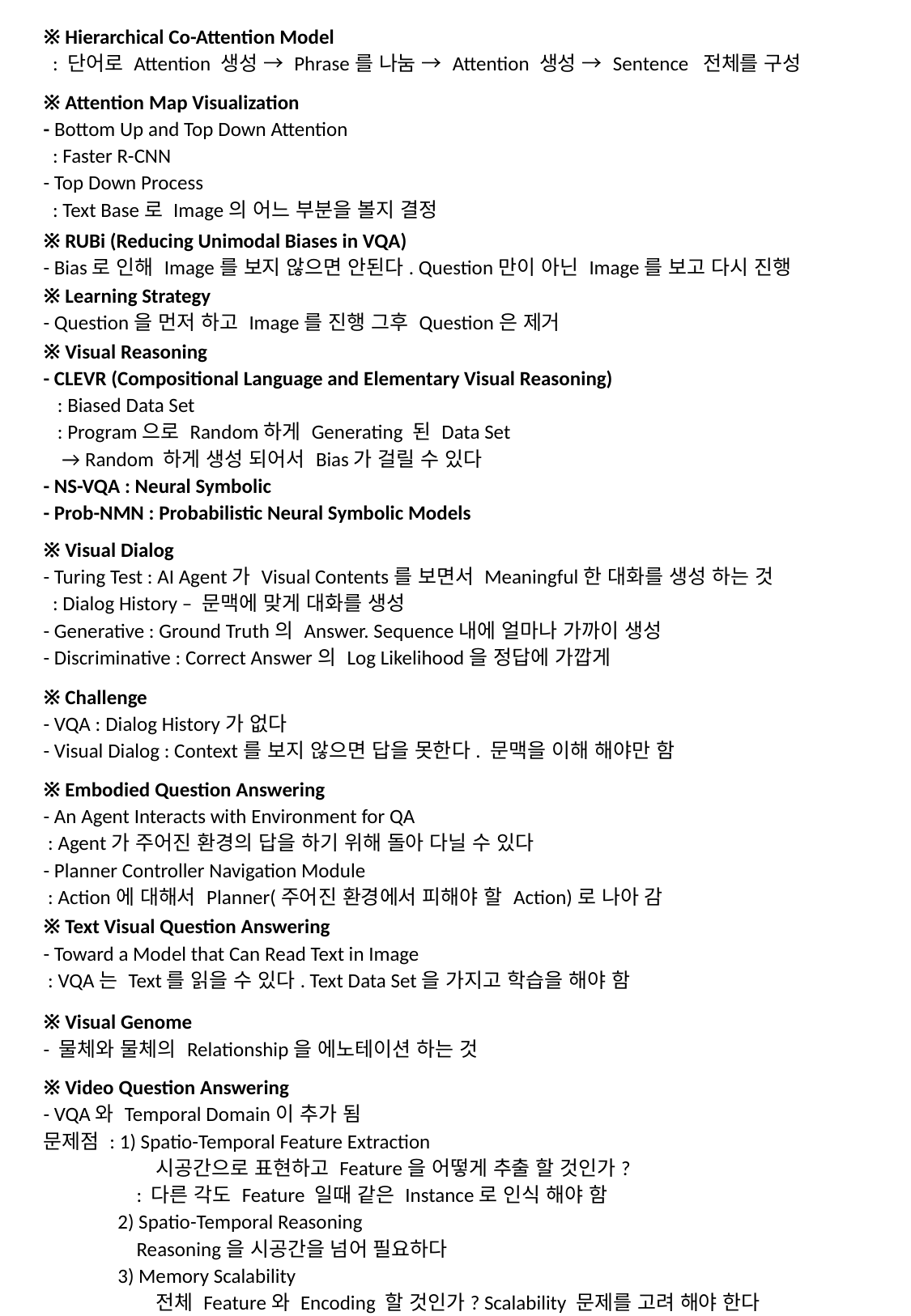

※ Hierarchical Co-Attention Model
  : 단어로 Attention 생성 → Phrase를 나눔 → Attention 생성 → Sentence  전체를 구성
※ Attention Map Visualization
- Bottom Up and Top Down Attention
  : Faster R-CNN
- Top Down Process
  : Text Base로 Image의 어느 부분을 볼지 결정
※ RUBi (Reducing Unimodal Biases in VQA)
- Bias로 인해 Image를 보지 않으면 안된다. Question만이 아닌 Image를 보고 다시 진행
※ Learning Strategy
- Question을 먼저 하고 Image를 진행 그후 Question은 제거
※ Visual Reasoning
- CLEVR (Compositional Language and Elementary Visual Reasoning)
   : Biased Data Set
   : Program으로 Random하게 Generating 된 Data Set
    → Random 하게 생성 되어서 Bias가 걸릴 수 있다
- NS-VQA : Neural Symbolic
- Prob-NMN : Probabilistic Neural Symbolic Models
※ Visual Dialog
- Turing Test : AI Agent가 Visual Contents를 보면서 Meaningful한 대화를 생성 하는 것
  : Dialog History – 문맥에 맞게 대화를 생성
- Generative : Ground Truth의 Answer. Sequence내에 얼마나 가까이 생성
- Discriminative : Correct Answer의 Log Likelihood을 정답에 가깝게
※ Challenge
- VQA : Dialog History가 없다
- Visual Dialog : Context를 보지 않으면 답을 못한다. 문맥을 이해 해야만 함
※ Embodied Question Answering
- An Agent Interacts with Environment for QA
 : Agent가 주어진 환경의 답을 하기 위해 돌아 다닐 수 있다
- Planner Controller Navigation Module
 : Action에 대해서 Planner(주어진 환경에서 피해야 할 Action)로 나아 감
※ Text Visual Question Answering
- Toward a Model that Can Read Text in Image
 : VQA는 Text를 읽을 수 있다. Text Data Set을 가지고 학습을 해야 함
※ Visual Genome
- 물체와 물체의 Relationship을 에노테이션 하는 것
※ Video Question Answering
- VQA와 Temporal Domain이 추가 됨
문제점 : 1) Spatio-Temporal Feature Extraction
                   시공간으로 표현하고 Feature을 어떻게 추출 할 것인가?
                    : 다른 각도 Feature 일때 같은 Instance로 인식 해야 함
                2) Spatio-Temporal Reasoning
                    Reasoning을 시공간을 넘어 필요하다
                3) Memory Scalability
                   전체 Feature와 Encoding 할 것인가? Scalability 문제를 고려 해야 한다